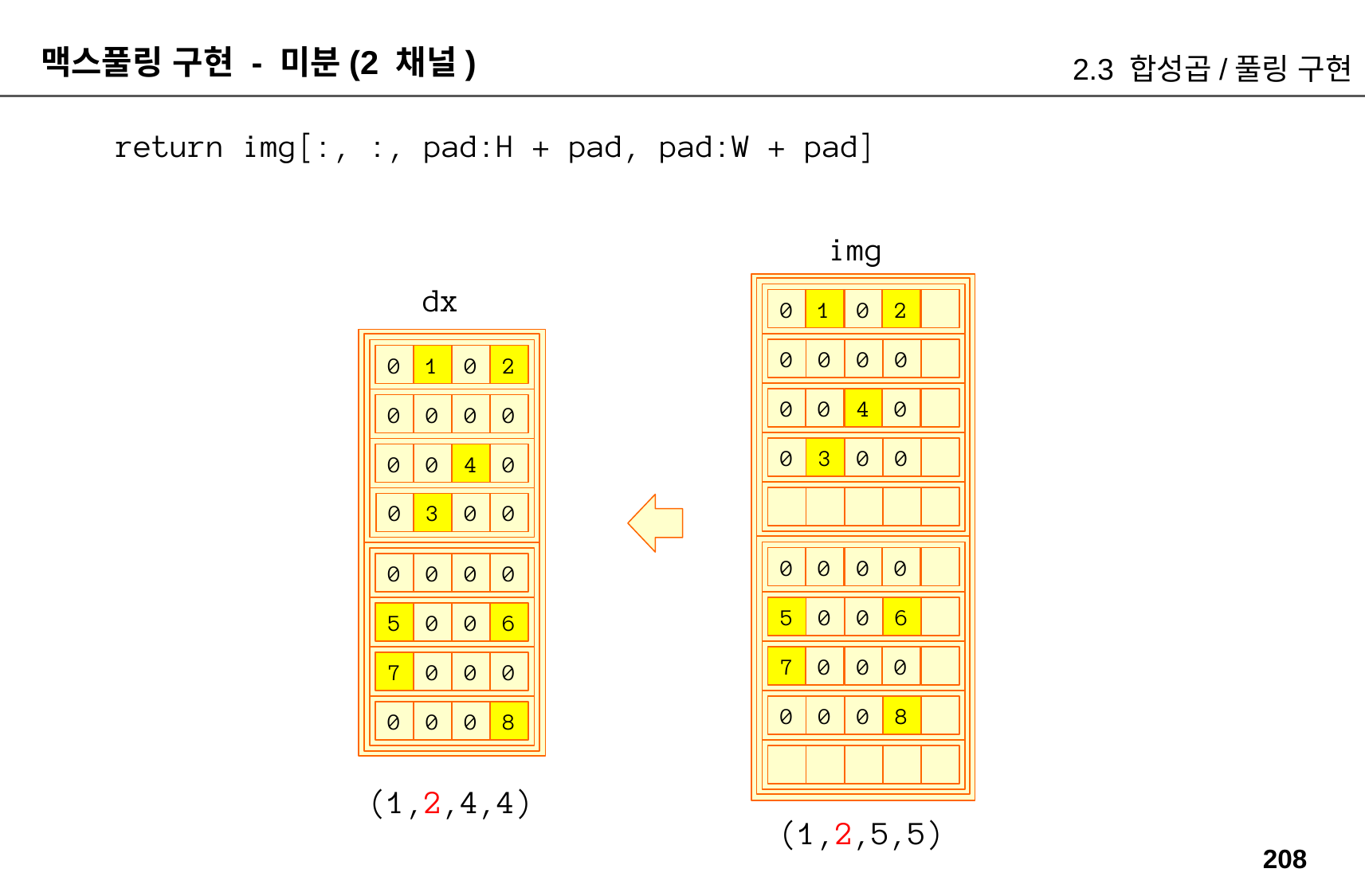

맥스풀링 구현 - 미분(2 채널)
2.3 합성곱/풀링 구현
return img[:, :, pad:H + pad, pad:W + pad]
img
dx

0
1
0
2

0
0
0
0

0
1
0
2

0
0
4
0

0
0
0
0

0
3
0
0

0
0
4
0

0
3
0
0

0
0
0
0

0
0
0
0

5
0
0
6

5
0
0
6

7
0
0
0

7
0
0
0

0
0
0
8

0
0
0
8

(1,2,4,4)
(1,2,5,5)